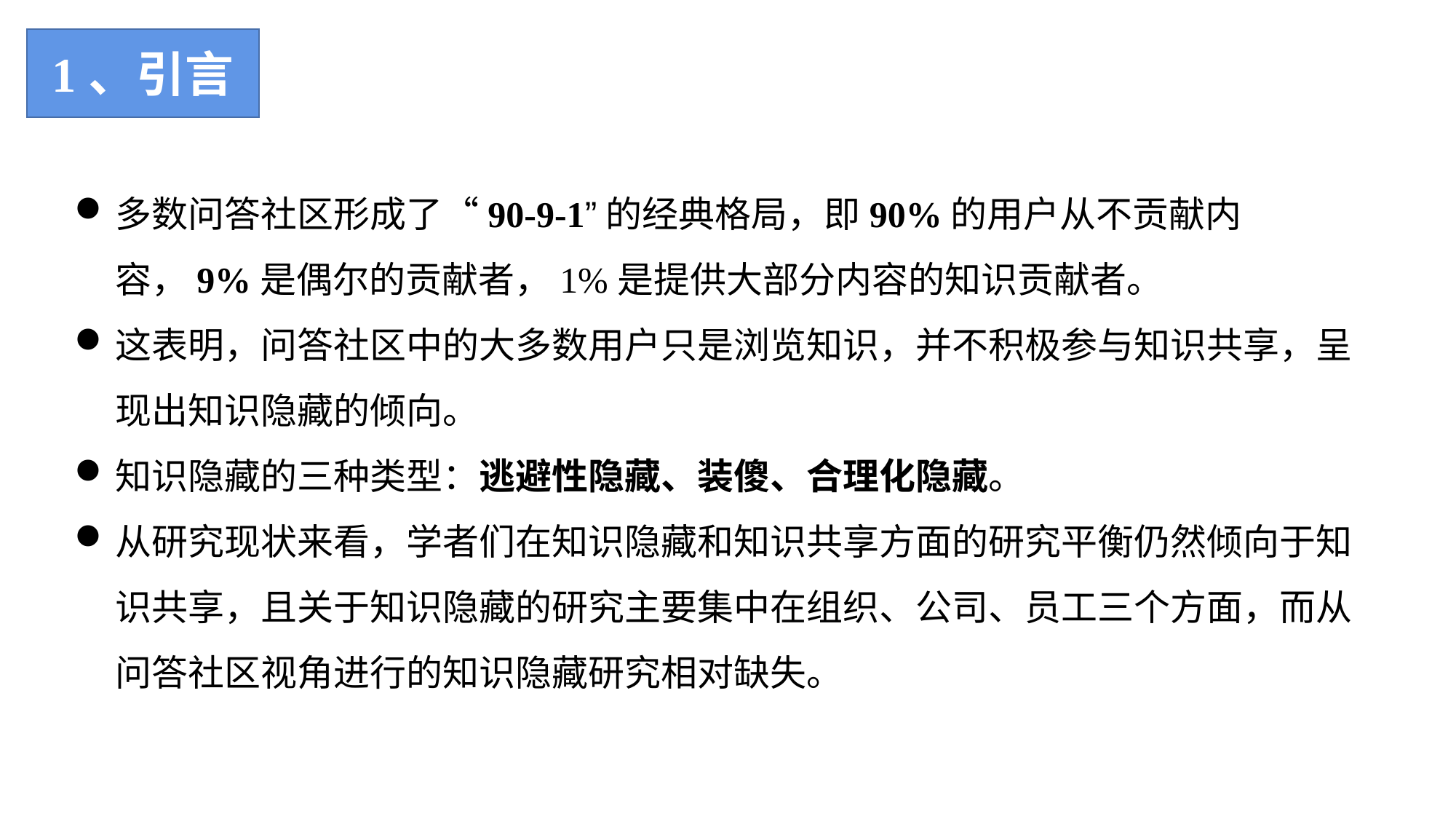

1、引言
多数问答社区形成了“90-9-1”的经典格局，即90%的用户从不贡献内容，9%是偶尔的贡献者，1%是提供大部分内容的知识贡献者。
这表明，问答社区中的大多数用户只是浏览知识，并不积极参与知识共享，呈现出知识隐藏的倾向。
知识隐藏的三种类型：逃避性隐藏、装傻、合理化隐藏。
从研究现状来看，学者们在知识隐藏和知识共享方面的研究平衡仍然倾向于知识共享，且关于知识隐藏的研究主要集中在组织、公司、员工三个方面，而从问答社区视角进行的知识隐藏研究相对缺失。
38